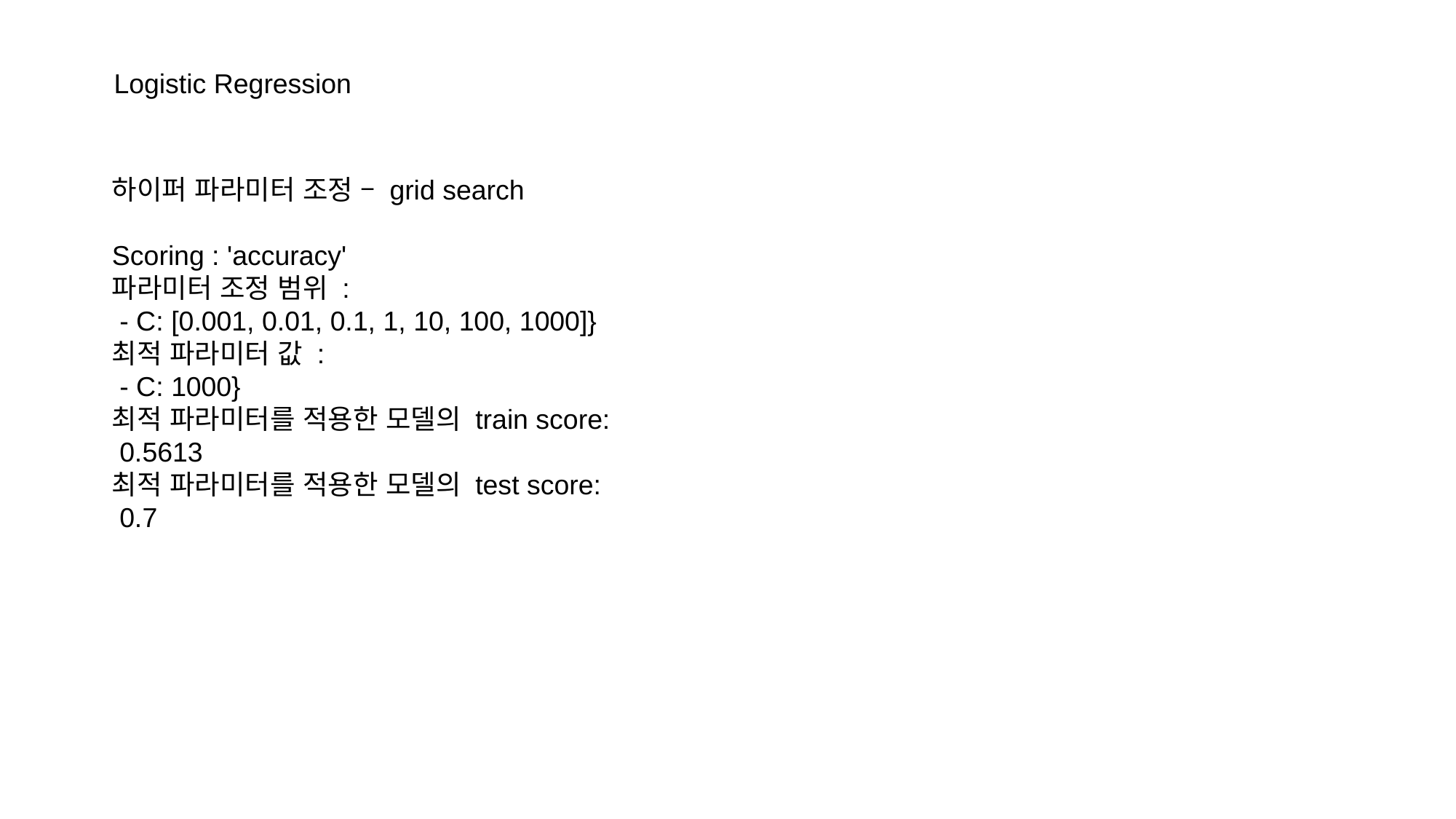

Logistic Regression
하이퍼 파라미터 조정 – grid search

Scoring : 'accuracy'
파라미터 조정 범위 :
 - C: [0.001, 0.01, 0.1, 1, 10, 100, 1000]}
최적 파라미터 값 :
 - C: 1000}
최적 파라미터를 적용한 모델의 train score:
 0.5613
최적 파라미터를 적용한 모델의 test score:
 0.7